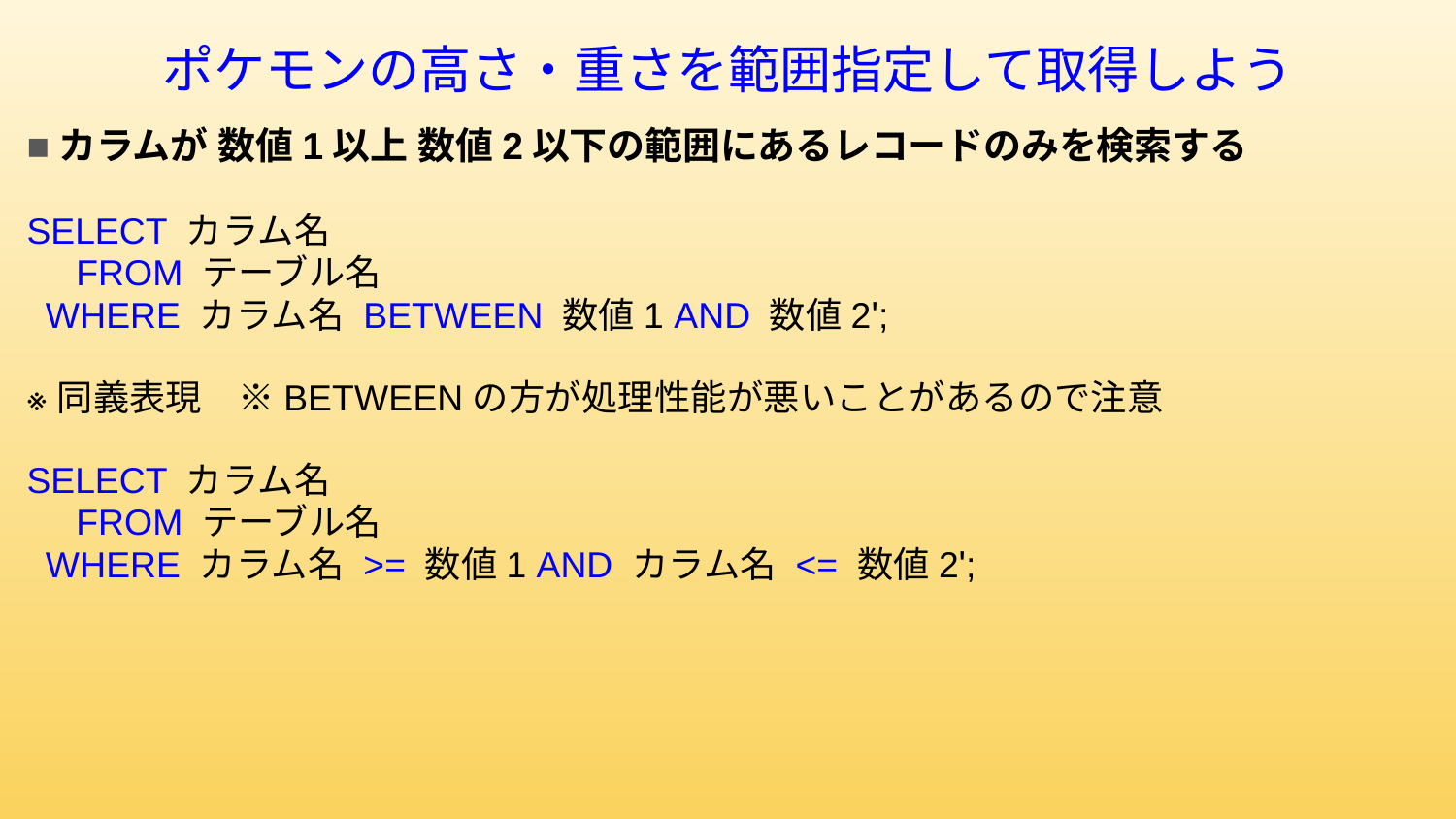

# ポケモンの高さ・重さを範囲指定して取得しよう

■カラムが 数値1以上 数値2以下の範囲にあるレコードのみを検索する
SELECT カラム名
    FROM テーブル名
 WHERE カラム名 BETWEEN 数値1 AND 数値2';
※同義表現　※BETWEENの方が処理性能が悪いことがあるので注意
SELECT カラム名
    FROM テーブル名
 WHERE カラム名 >= 数値1 AND カラム名 <= 数値2';